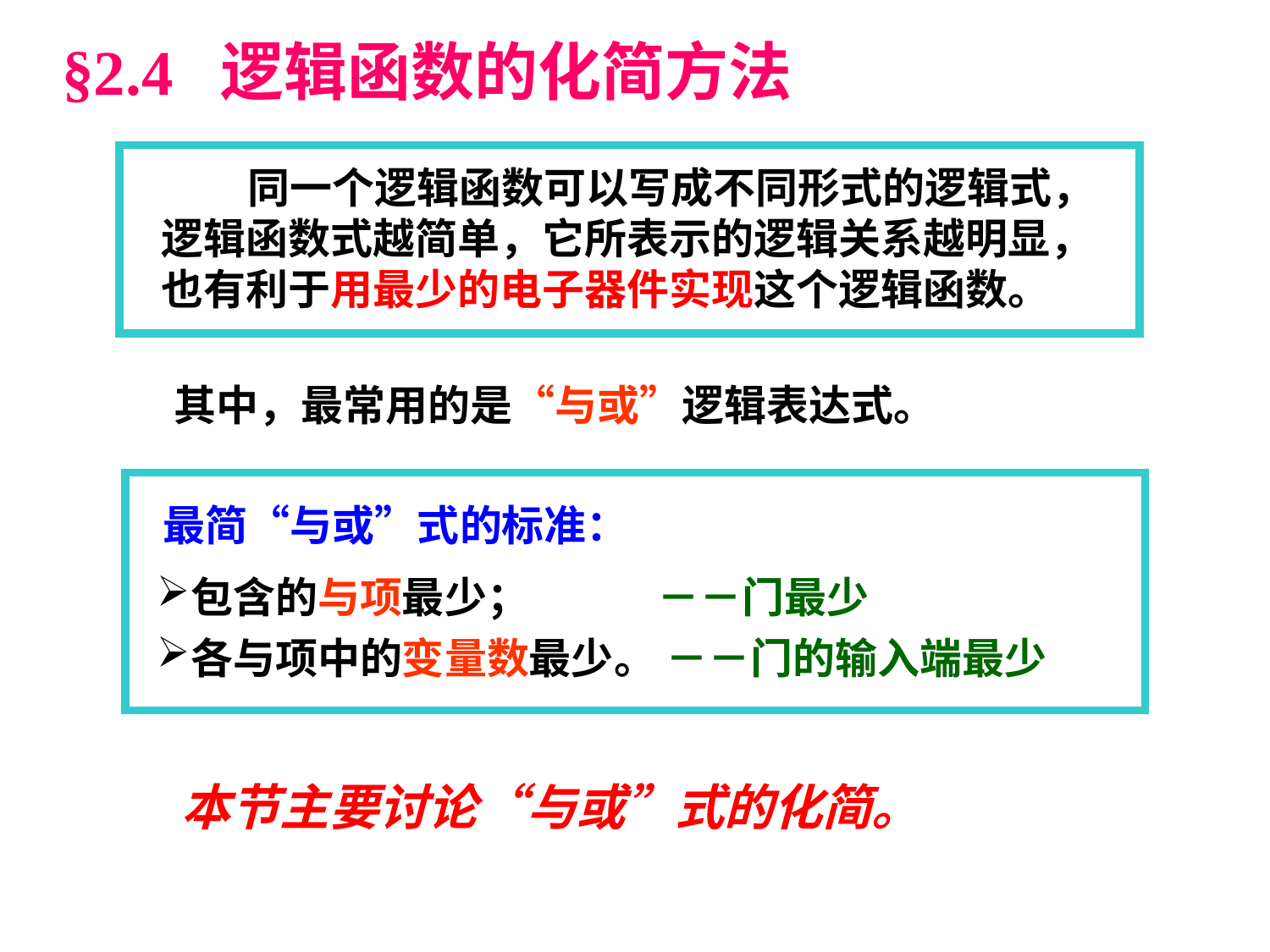

§2.4  逻辑函数的化简方法

        同一个逻辑函数可以写成不同形式的逻辑式，逻辑函数式越简单，它所表示的逻辑关系越明显，也有利于用最少的电子器件实现这个逻辑函数。
其中，最常用的是“与或”逻辑表达式。

最简“与或”式的标准：
包含的与项最少；　         －－门最少
各与项中的变量数最少。 －－门的输入端最少
本节主要讨论“与或”式的化简。